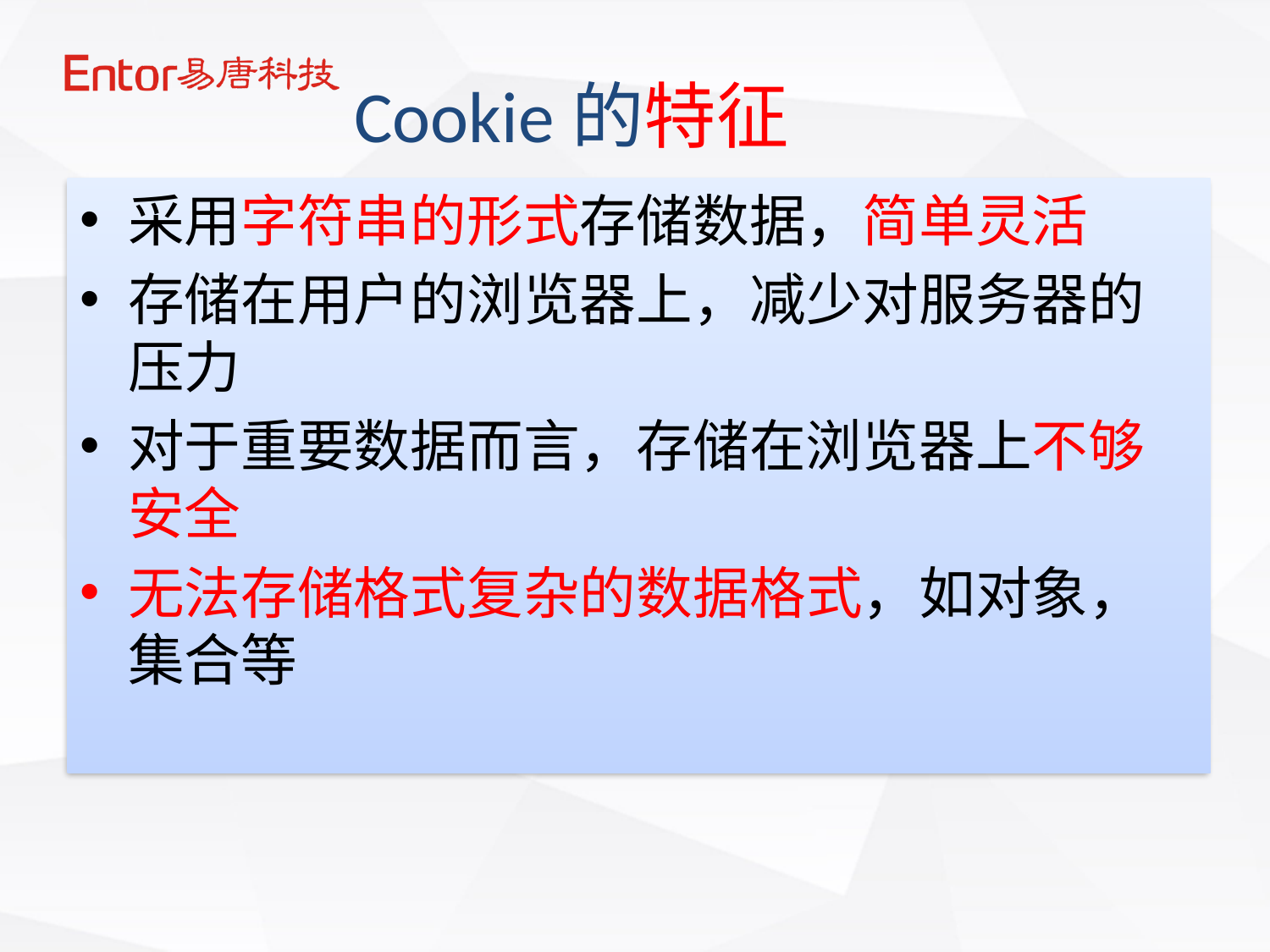

Cookie的特征
采用字符串的形式存储数据，简单灵活
存储在用户的浏览器上，减少对服务器的压力
对于重要数据而言，存储在浏览器上不够安全
无法存储格式复杂的数据格式，如对象，集合等